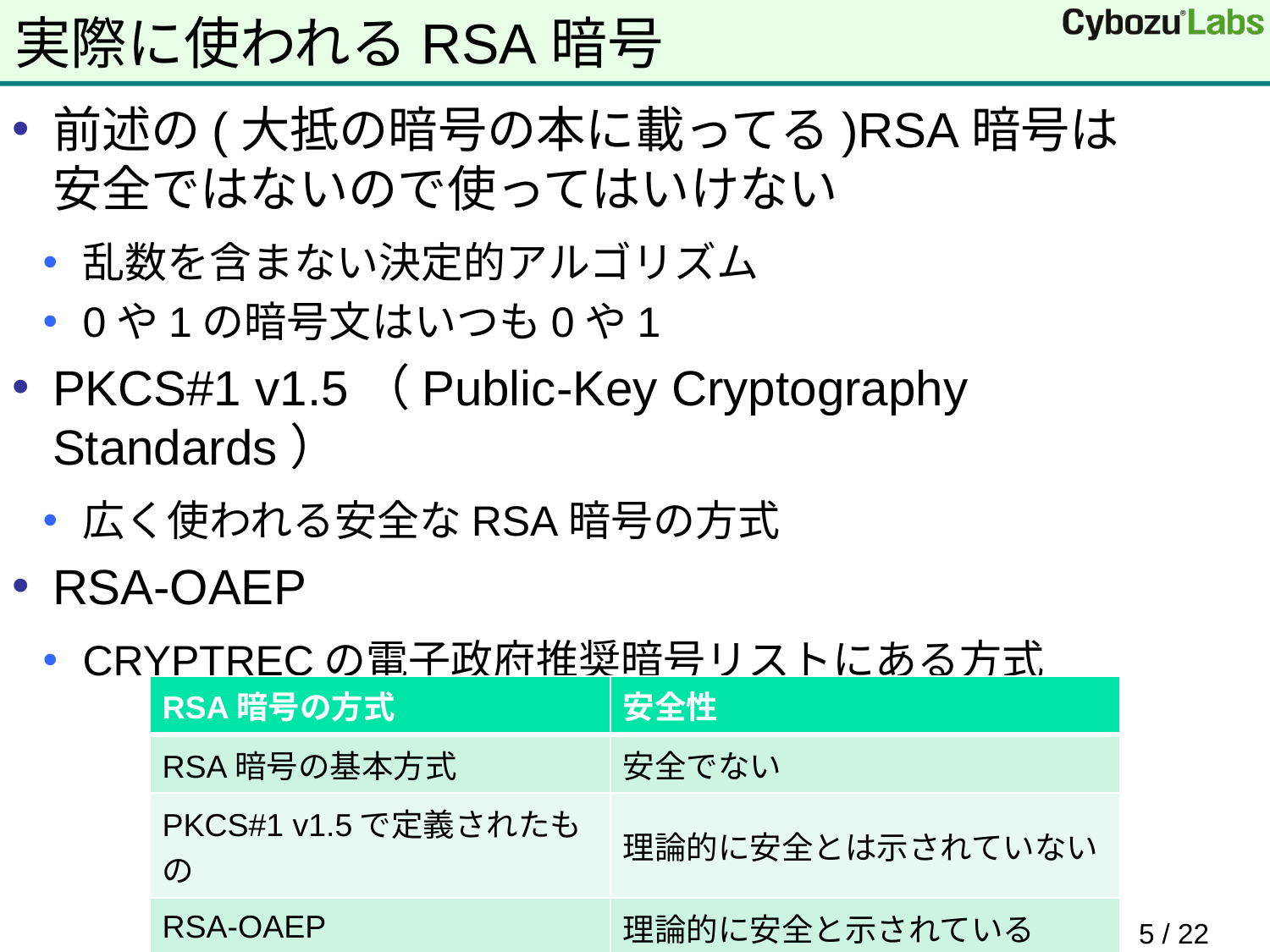

# 実際に使われるRSA暗号
前述の(大抵の暗号の本に載ってる)RSA暗号は
安全ではないので使ってはいけない
乱数を含まない決定的アルゴリズム
0や1の暗号文はいつも0や1
PKCS#1 v1.5（Public-Key Cryptography Standards）
広く使われる安全なRSA暗号の方式
RSA-OAEP
CRYPTRECの電子政府推奨暗号リストにある方式
| RSA暗号の方式 | 安全性 |
| --- | --- |
| RSA暗号の基本方式 | 安全でない |
| PKCS#1 v1.5で定義されたもの | 理論的に安全とは示されていない |
| RSA-OAEP | 理論的に安全と示されている |
    5 / 22